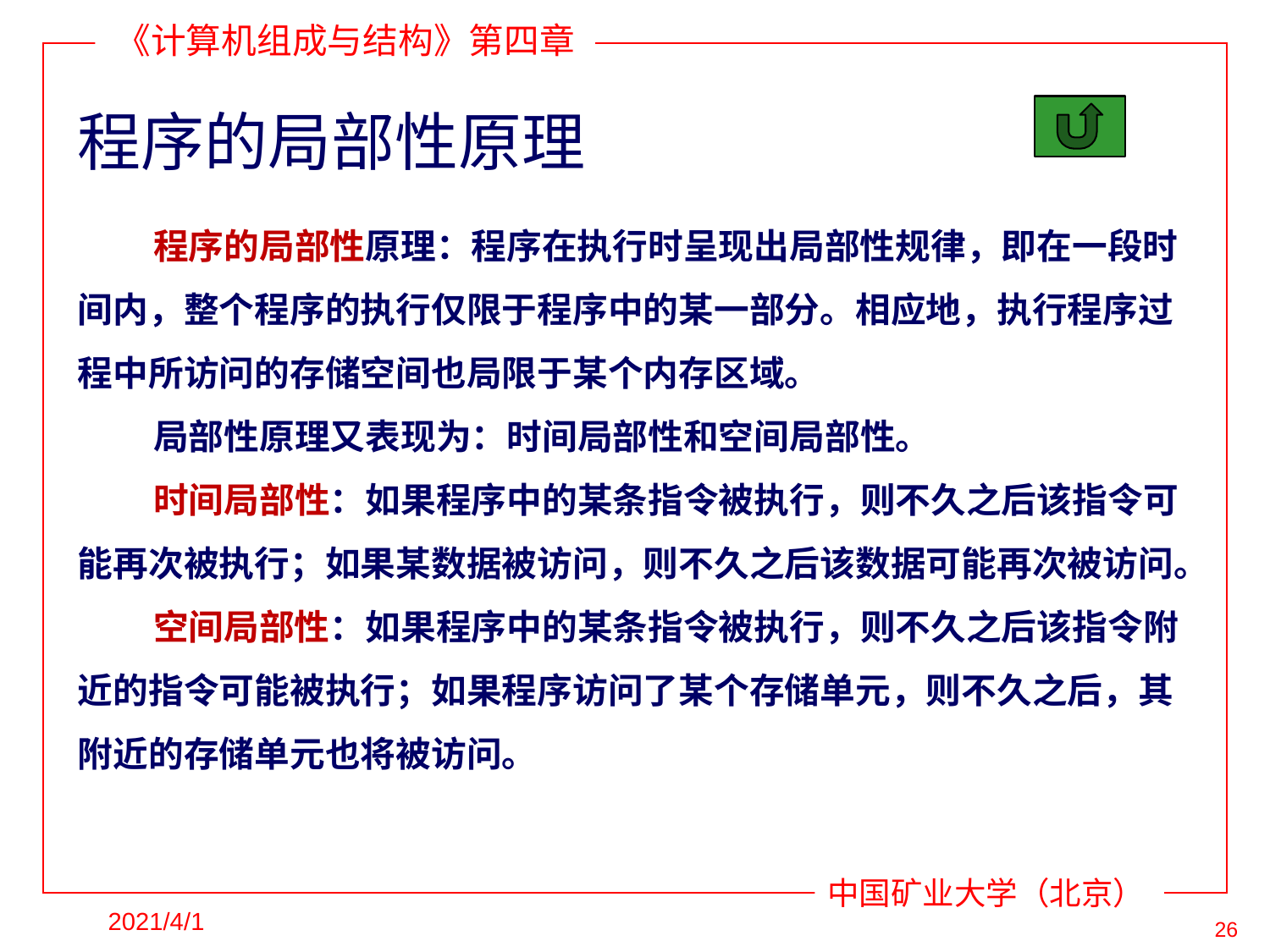

# 程序的局部性原理

程序的局部性原理：程序在执行时呈现出局部性规律，即在一段时间内，整个程序的执行仅限于程序中的某一部分。相应地，执行程序过程中所访问的存储空间也局限于某个内存区域。
局部性原理又表现为：时间局部性和空间局部性。
时间局部性：如果程序中的某条指令被执行，则不久之后该指令可能再次被执行；如果某数据被访问，则不久之后该数据可能再次被访问。
空间局部性：如果程序中的某条指令被执行，则不久之后该指令附近的指令可能被执行；如果程序访问了某个存储单元，则不久之后，其附近的存储单元也将被访问。
2021/4/1